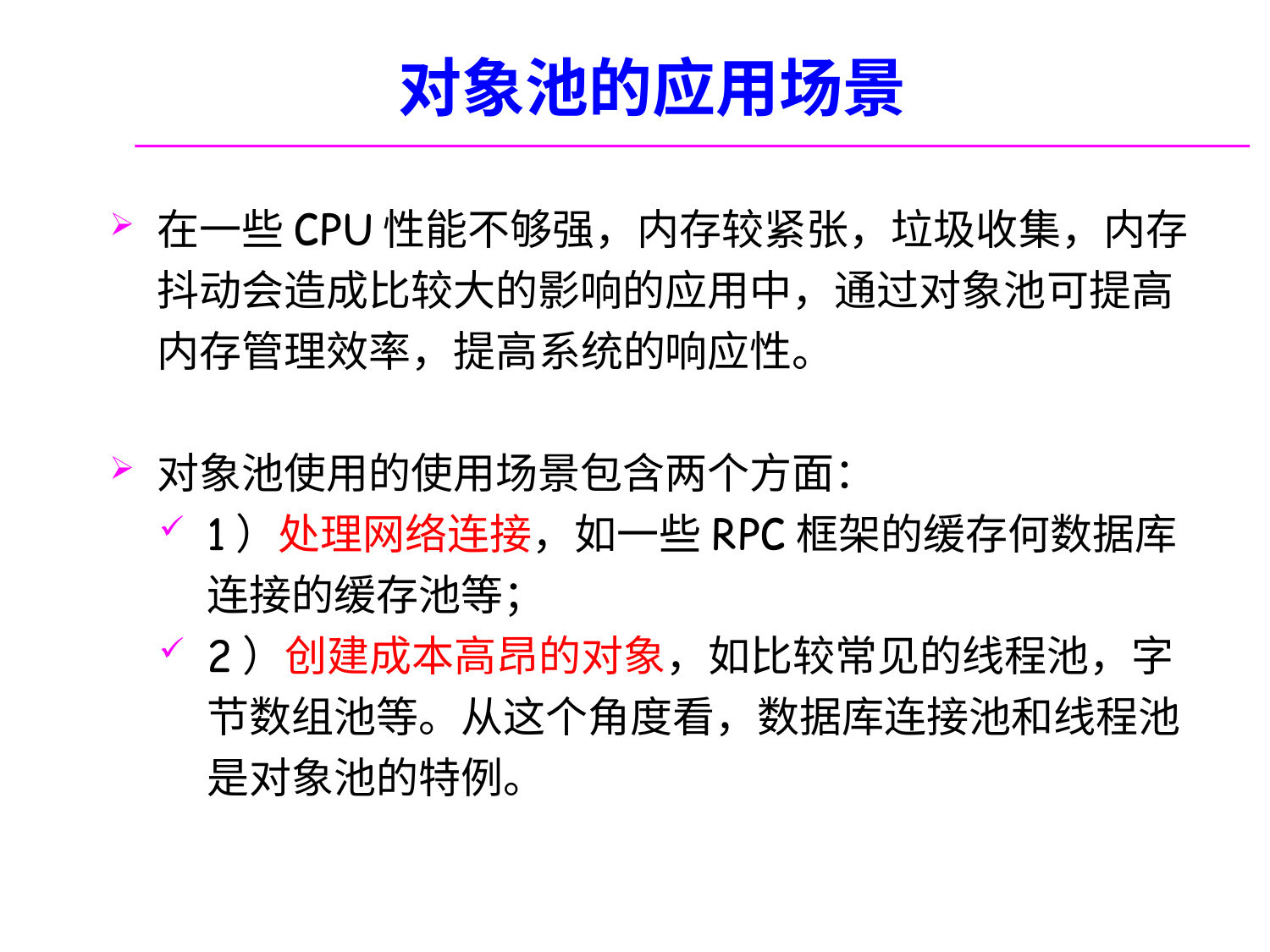

# 对象池的应用场景
在一些CPU性能不够强，内存较紧张，垃圾收集，内存抖动会造成比较大的影响的应用中，通过对象池可提高内存管理效率，提高系统的响应性。

对象池使用的使用场景包含两个方面：
1）处理网络连接，如一些RPC框架的缓存何数据库连接的缓存池等；
2）创建成本高昂的对象，如比较常见的线程池，字节数组池等。从这个角度看，数据库连接池和线程池是对象池的特例。
33